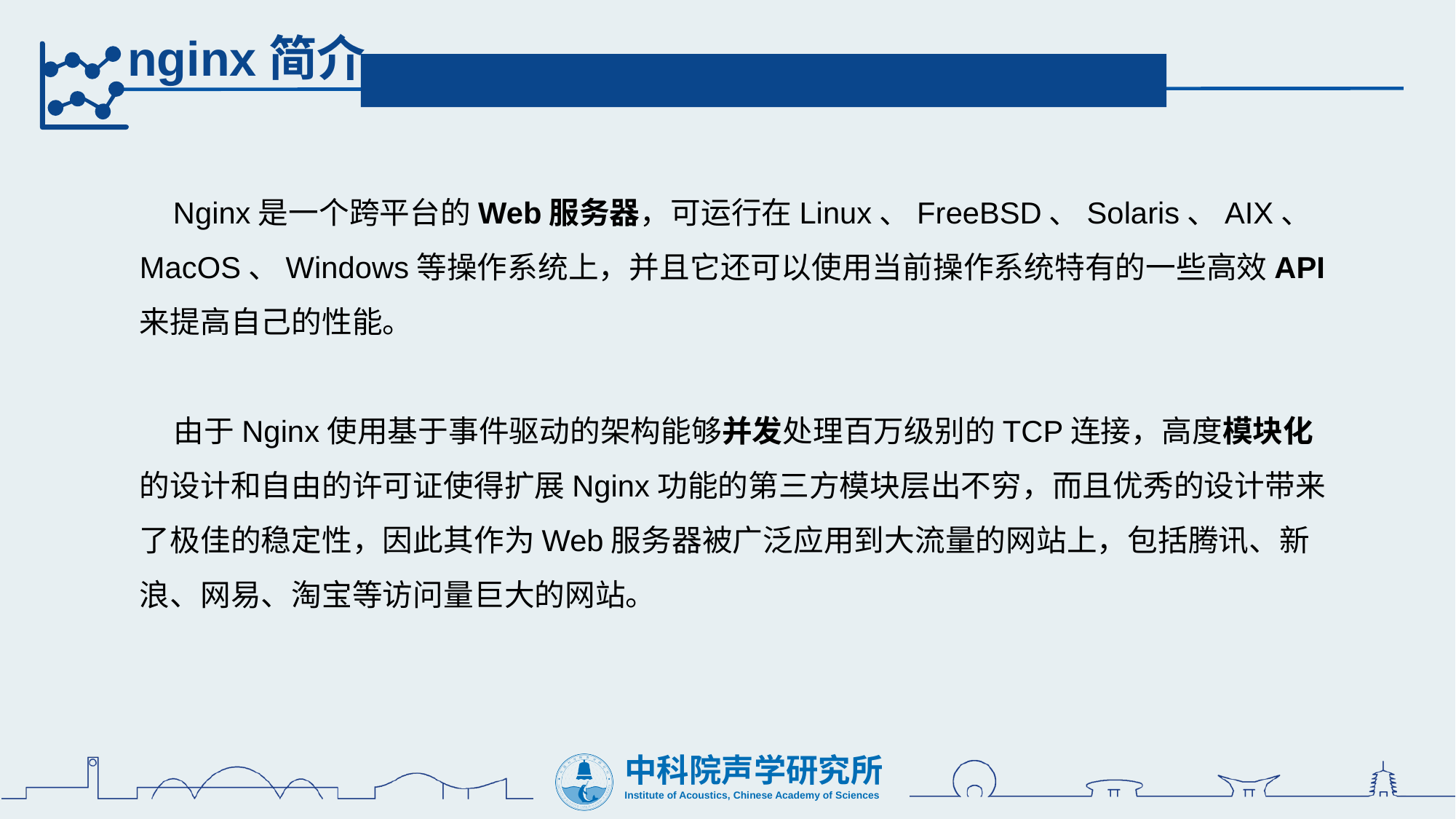

nginx简介

    Nginx是一个跨平台的Web服务器，可运行在Linux、FreeBSD、Solaris、AIX、MacOS、Windows等操作系统上，并且它还可以使用当前操作系统特有的一些高效API来提高自己的性能。

    由于Nginx使用基于事件驱动的架构能够并发处理百万级别的TCP连接，高度模块化的设计和自由的许可证使得扩展Nginx功能的第三方模块层出不穷，而且优秀的设计带来了极佳的稳定性，因此其作为Web服务器被广泛应用到大流量的网站上，包括腾讯、新浪、网易、淘宝等访问量巨大的网站。